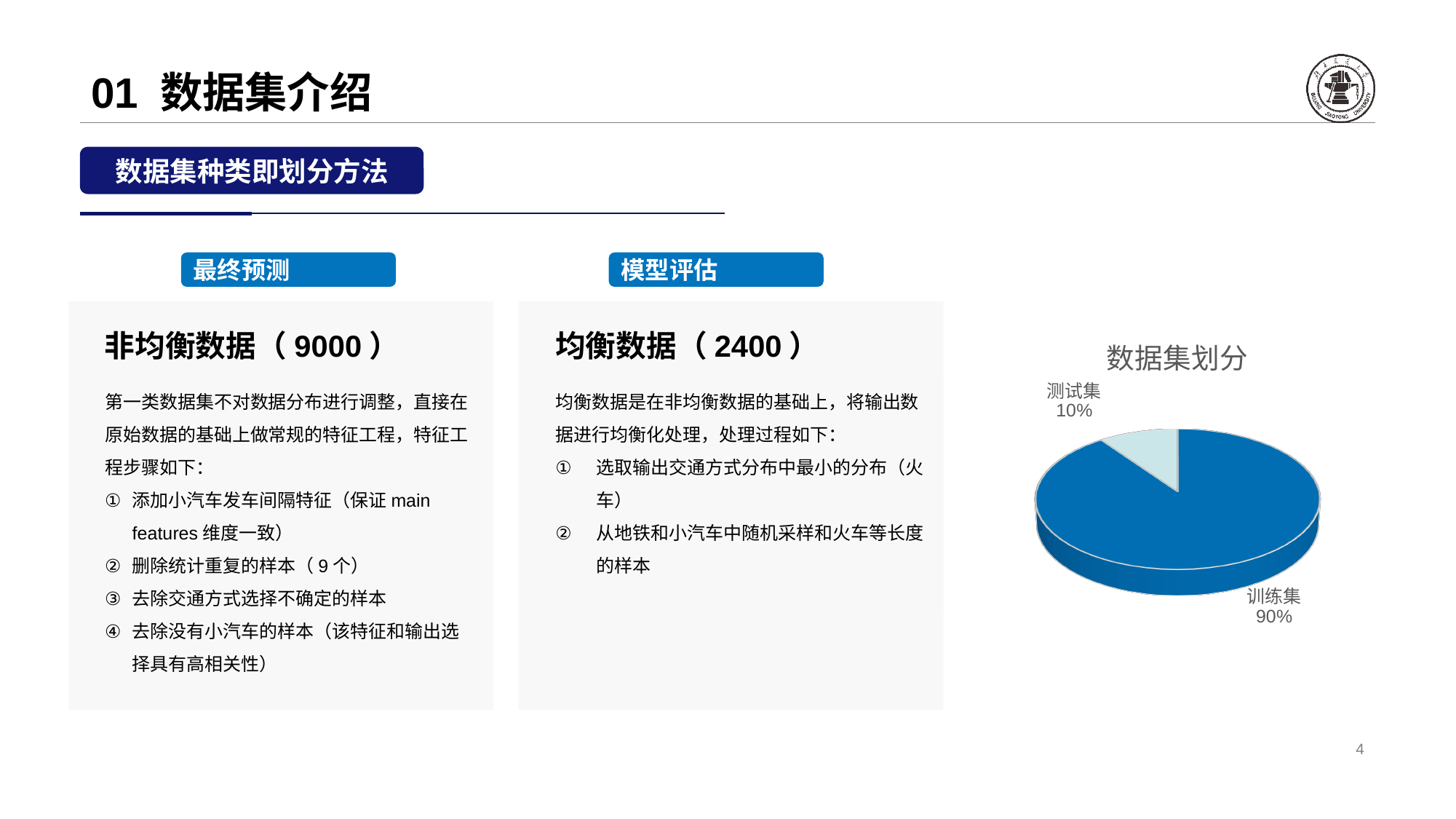

# 01 数据集介绍
数据集种类即划分方法
最终预测
模型评估

非均衡数据（9000）
第一类数据集不对数据分布进行调整，直接在原始数据的基础上做常规的特征工程，特征工程步骤如下：
添加小汽车发车间隔特征（保证main features维度一致）
删除统计重复的样本（9个）
去除交通方式选择不确定的样本
去除没有小汽车的样本（该特征和输出选择具有高相关性）

均衡数据（2400）
均衡数据是在非均衡数据的基础上，将输出数据进行均衡化处理，处理过程如下：
选取输出交通方式分布中最小的分布（火车）
从地铁和小汽车中随机采样和火车等长度的样本

[unsupported chart]

4